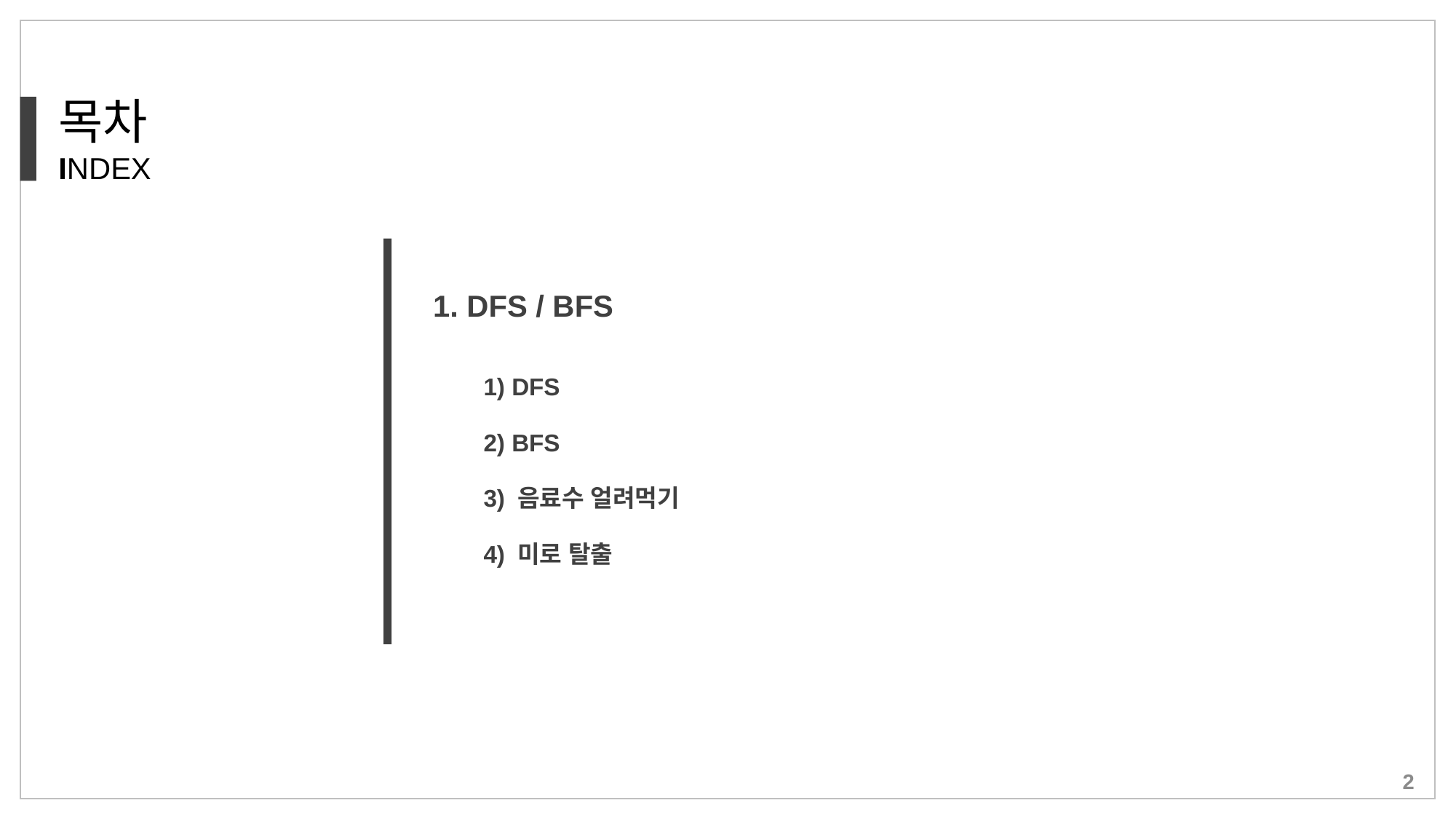

목차
INDEX

1. DFS / BFS
1) DFS
2) BFS
3) 음료수 얼려먹기
4) 미로 탈출
2